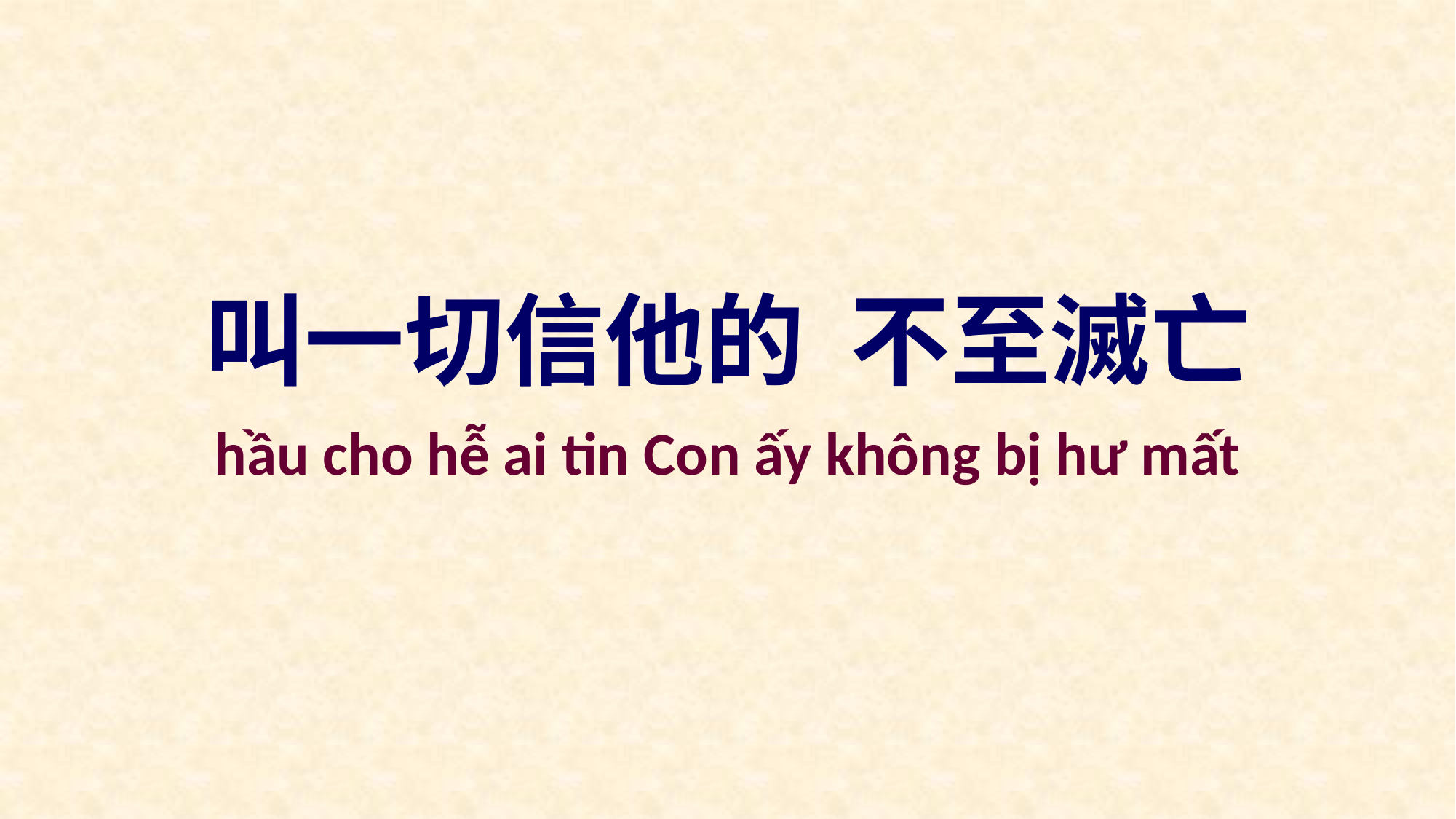

叫一切信他的  不至滅亡
hầu cho hễ ai tin Con ấy không bị hư mất